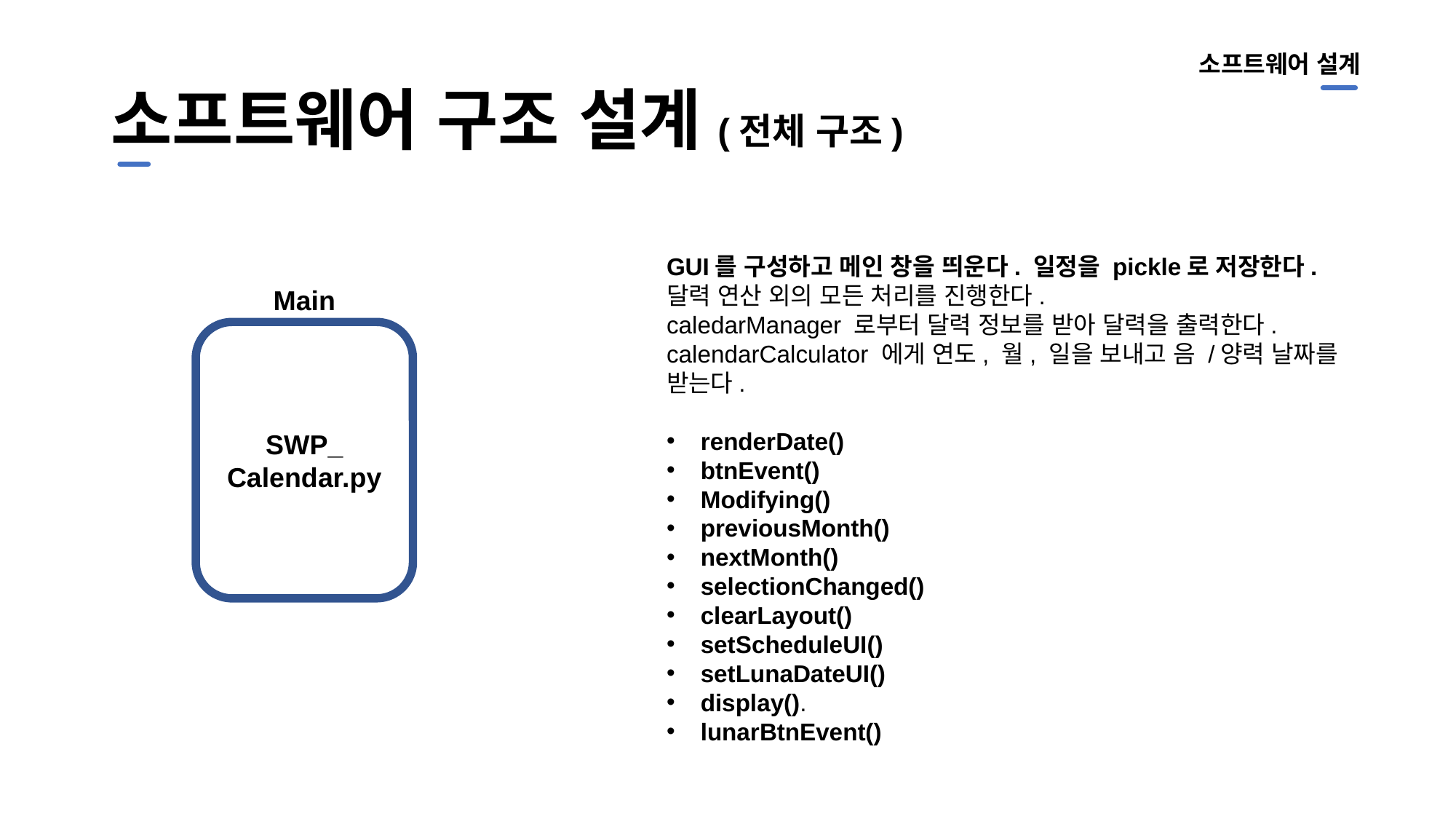

# 소프트웨어 구조 설계(전체 구조)
소프트웨어 설계
GUI를 구성하고 메인 창을 띄운다. 일정을 pickle로 저장한다.
달력 연산 외의 모든 처리를 진행한다.
caledarManager 로부터 달력 정보를 받아 달력을 출력한다. calendarCalculator 에게 연도, 월, 일을 보내고 음 /양력 날짜를 받는다.

renderDate()
btnEvent()
Modifying()
previousMonth()
nextMonth()
selectionChanged()
clearLayout()
setScheduleUI()
setLunaDateUI()
display().
lunarBtnEvent()
Main
SWP_
Calendar.py